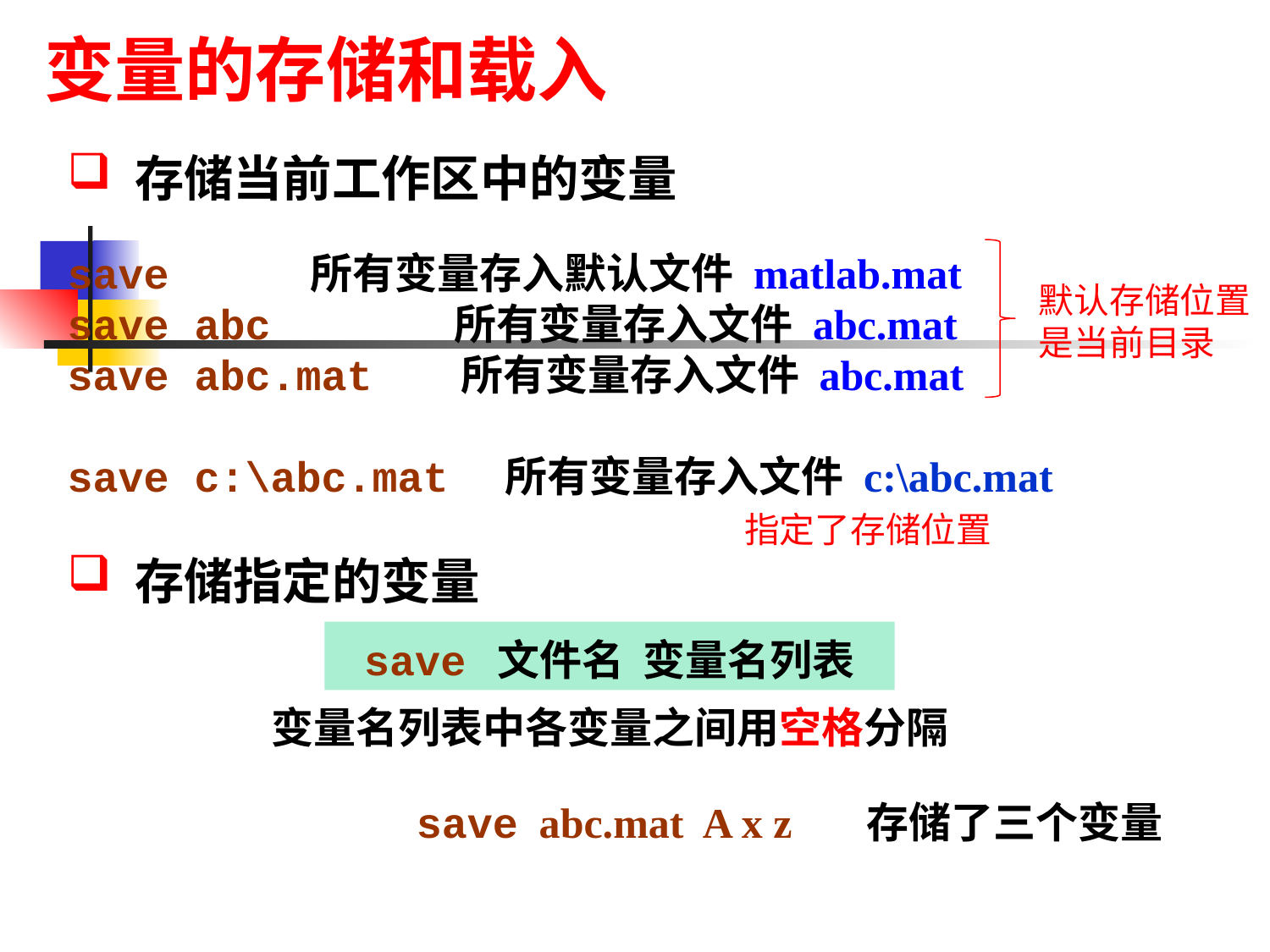

变量的存储和载入
 存储当前工作区中的变量

save           所有变量存入默认文件 matlab.mat
save abc               所有变量存入文件 abc.mat
save abc.mat      所有变量存入文件 abc.mat

save c:\abc.mat   所有变量存入文件 c:\abc.mat
                                                                      指定了存储位置

默认存储位置
是当前目录
 存储指定的变量
save  文件名  变量名列表
变量名列表中各变量之间用空格分隔
save  abc.mat  A x z
存储了三个变量
14